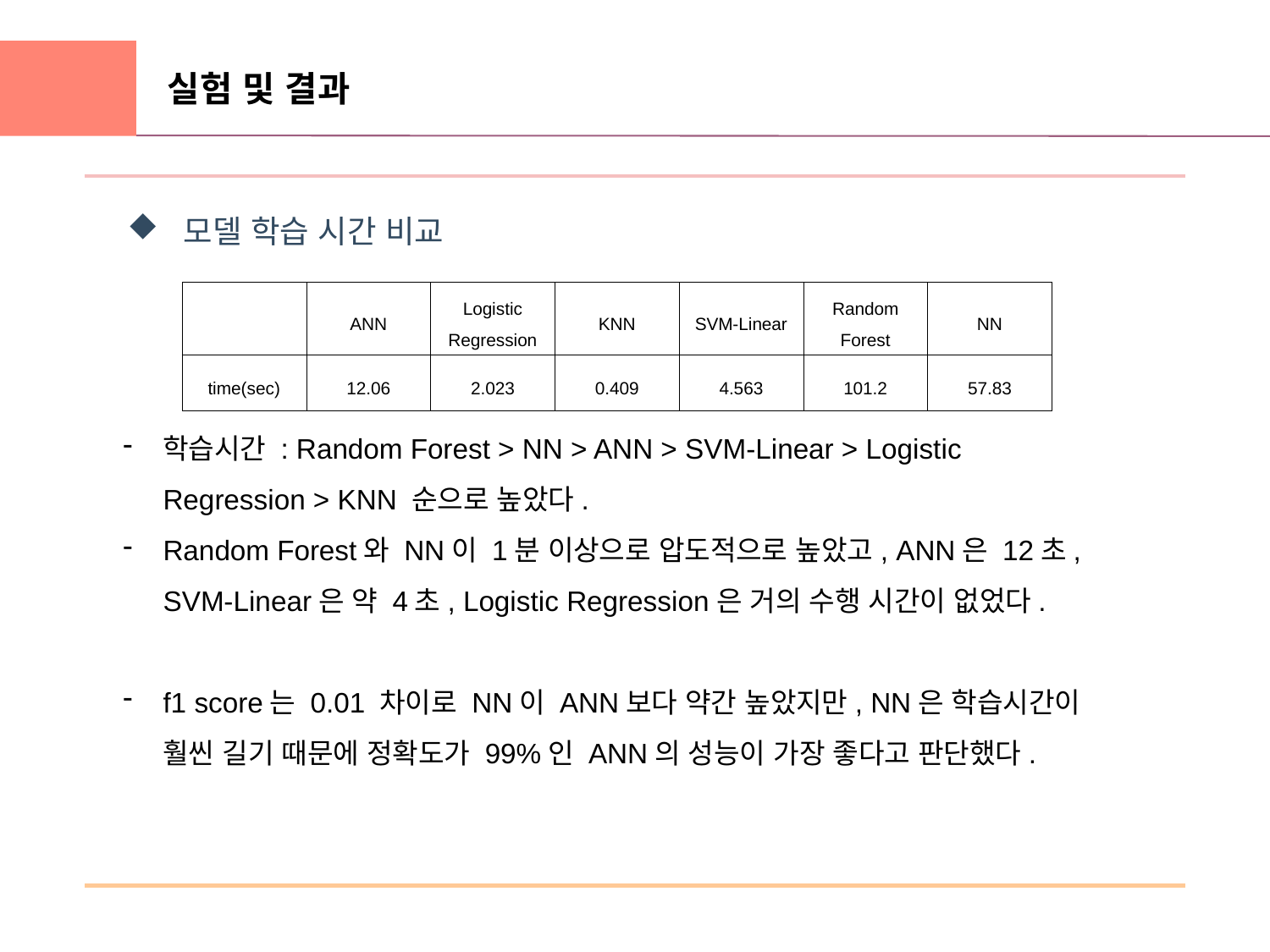

실험 및 결과
 모델 학습 시간 비교

학습시간 : Random Forest > NN > ANN > SVM-Linear > Logistic Regression > KNN 순으로 높았다.
Random Forest와 NN이 1분 이상으로 압도적으로 높았고, ANN은 12초, SVM-Linear은 약 4초, Logistic Regression은 거의 수행 시간이 없었다.

f1 score는 0.01 차이로 NN이 ANN보다 약간 높았지만, NN은 학습시간이 훨씬 길기 때문에 정확도가 99%인 ANN의 성능이 가장 좋다고 판단했다.
|  | ANN | Logistic Regression | KNN | SVM-Linear | Random Forest | NN |
| --- | --- | --- | --- | --- | --- | --- |
| time(sec) | 12.06 | 2.023 | 0.409 | 4.563 | 101.2 | 57.83 |